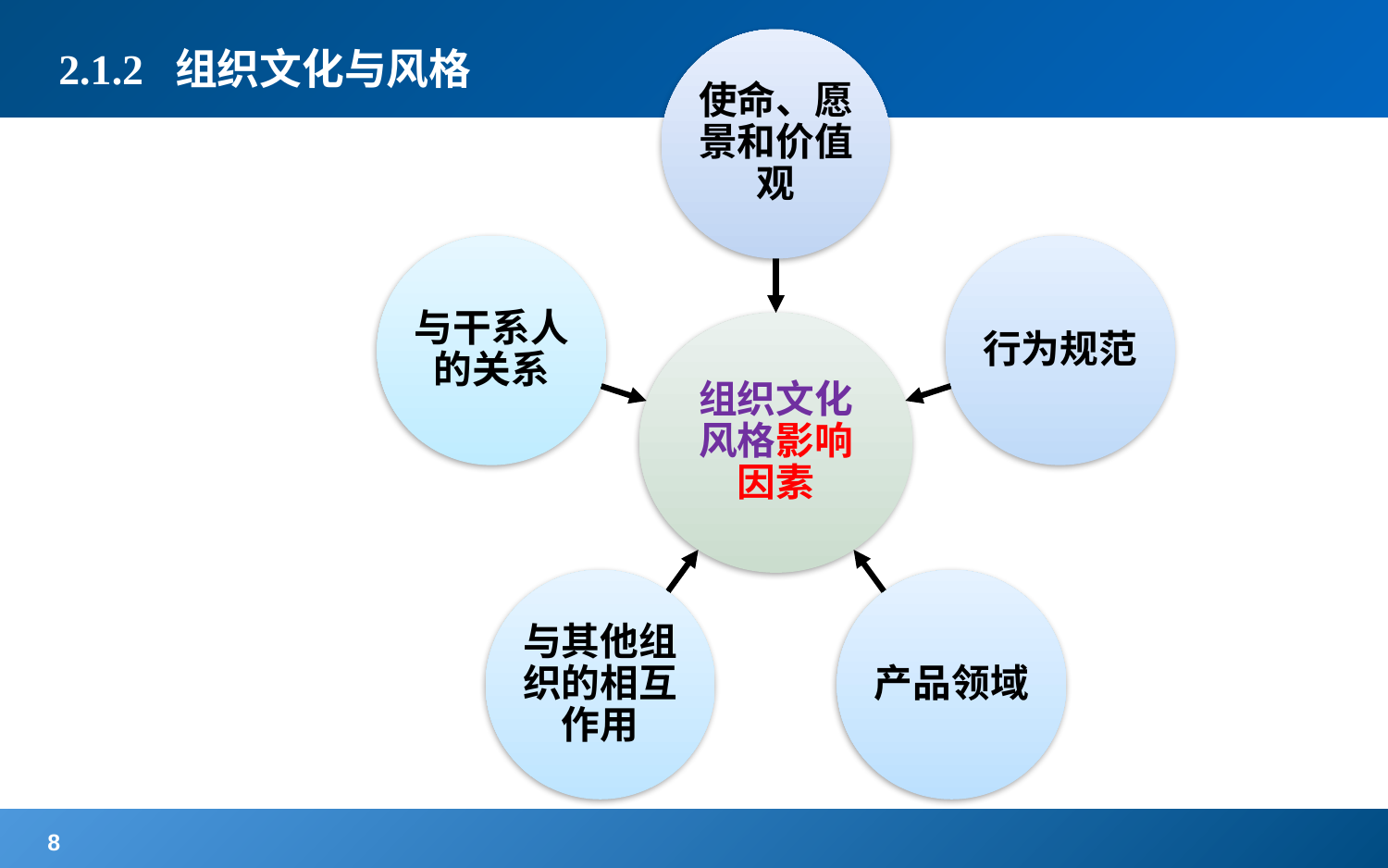

# 2.1.2  组织文化与风格
组织文化风格影响因素

使命、愿景和价值观

行为规范

产品领域

与其他组织的相互作用

与干系人的关系